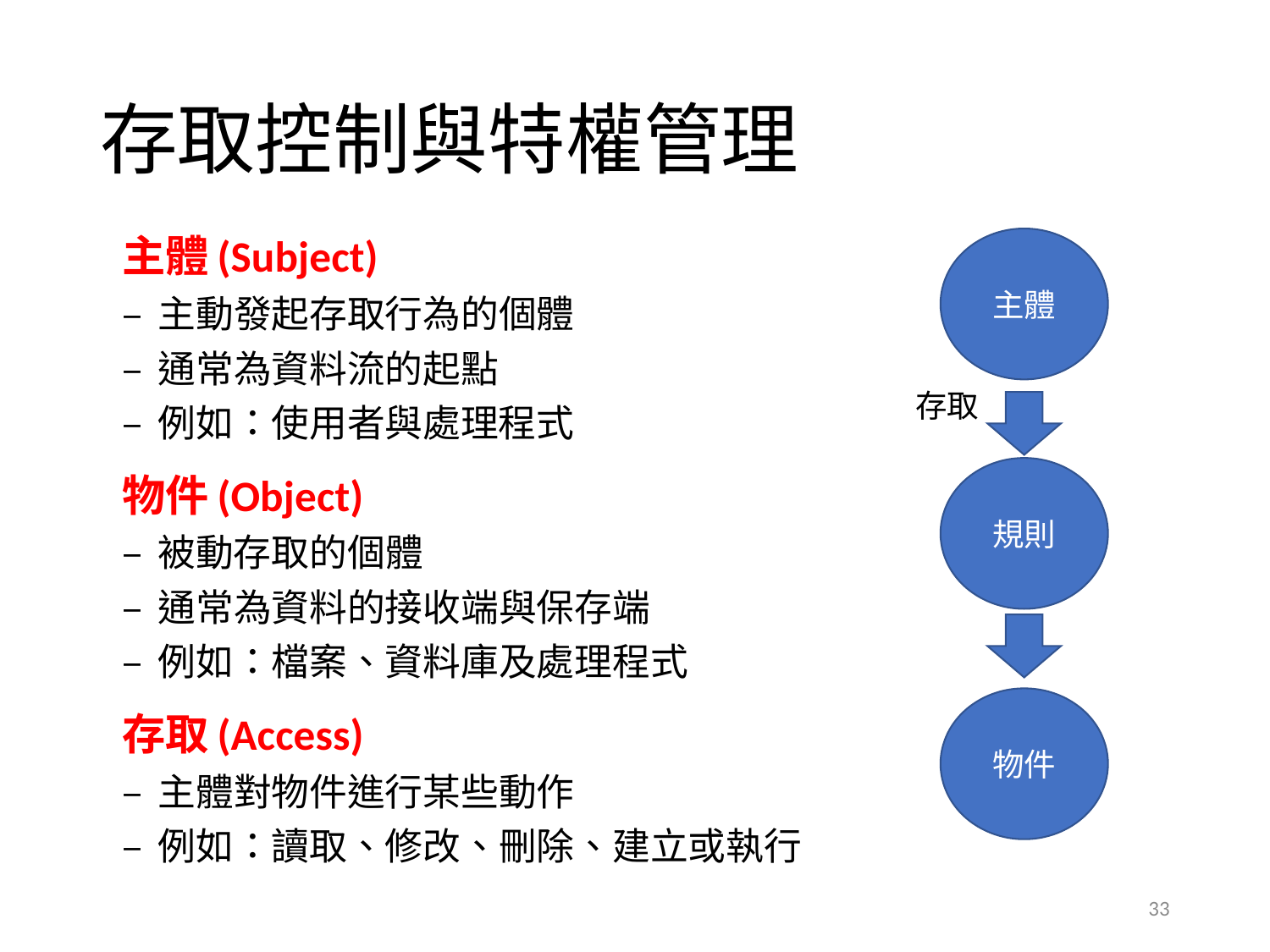

# 存取控制與特權管理
主體(Subject)
– 主動發起存取行為的個體
– 通常為資料流的起點
– 例如：使用者與處理程式

物件(Object)
– 被動存取的個體
– 通常為資料的接收端與保存端
– 例如：檔案、資料庫及處理程式

存取(Access)
– 主體對物件進行某些動作
– 例如：讀取、修改、刪除、建立或執行
主體
存取

規則

物件
33